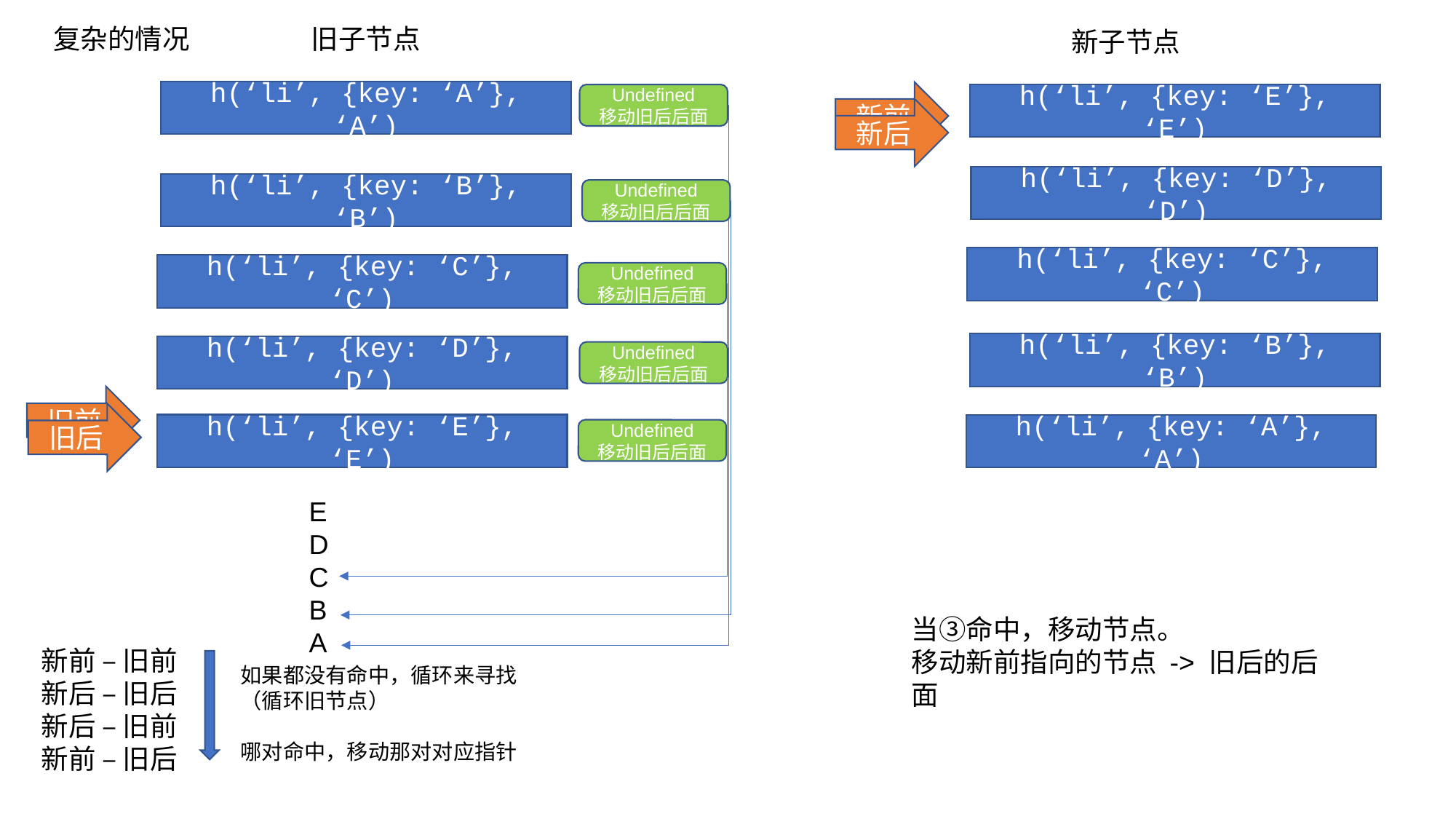

复杂的情况
旧子节点
新子节点
h(‘li’, {key: ‘A’}, ‘A’)
新前
Undefined
移动旧后后面
h(‘li’, {key: ‘E’}, ‘E’)
新后
h(‘li’, {key: ‘D’}, ‘D’)
h(‘li’, {key: ‘B’}, ‘B’)
Undefined
移动旧后后面
h(‘li’, {key: ‘C’}, ‘C’)
h(‘li’, {key: ‘C’}, ‘C’)
Undefined
移动旧后后面
h(‘li’, {key: ‘B’}, ‘B’)
h(‘li’, {key: ‘D’}, ‘D’)
Undefined
移动旧后后面
旧前
旧后
h(‘li’, {key: ‘E’}, ‘E’)
h(‘li’, {key: ‘A’}, ‘A’)
Undefined
移动旧后后面
E
D
C
B
A
当③命中，移动节点。
移动新前指向的节点 -> 旧后的后面
新前 – 旧前
新后 – 旧后
新后 – 旧前
新前 – 旧后

如果都没有命中，循环来寻找
（循环旧节点）

哪对命中，移动那对对应指针